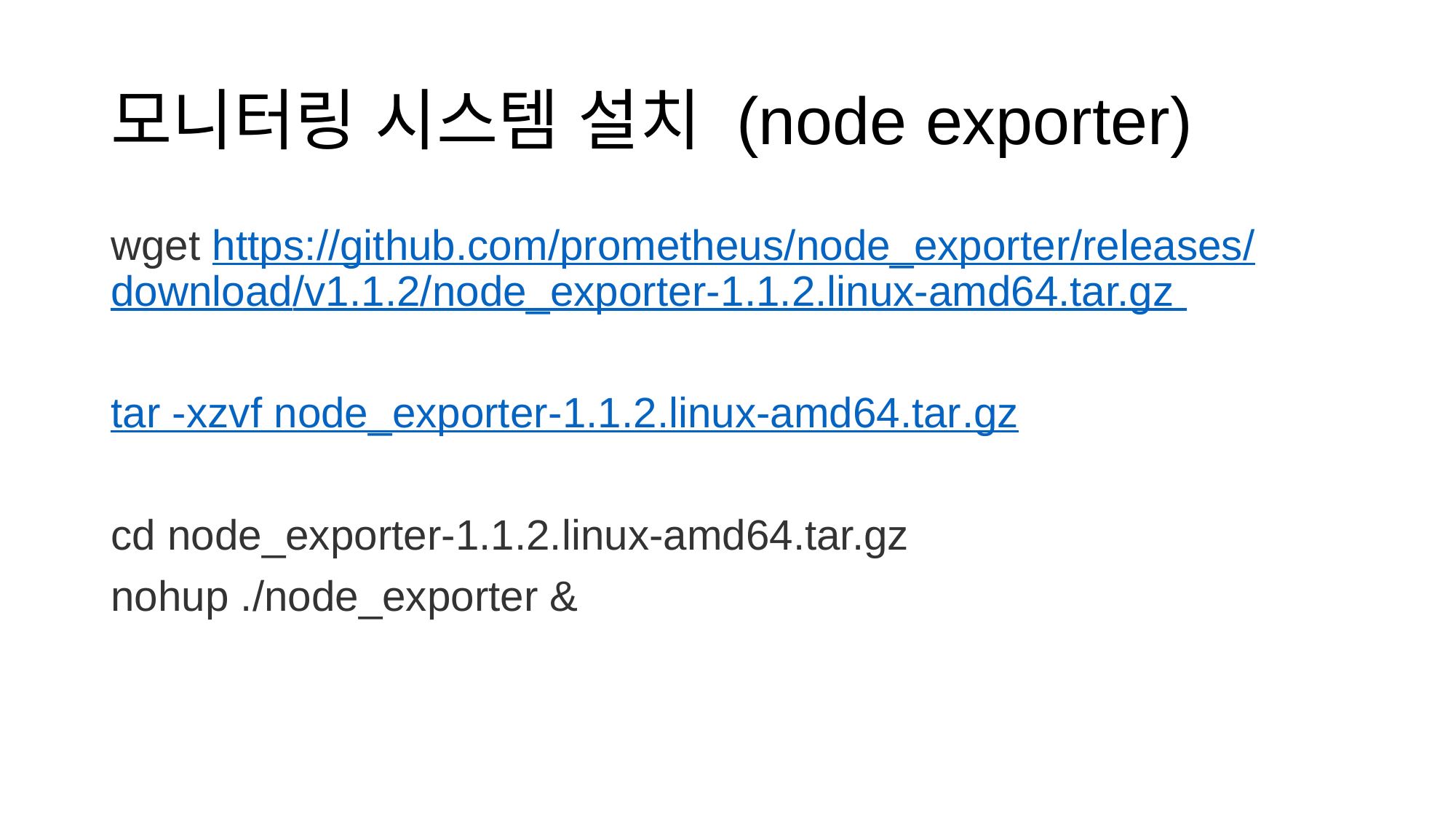

# 모니터링 시스템 설치 (node exporter)
wget https://github.com/prometheus/node_exporter/releases/download/v1.1.2/node_exporter-1.1.2.linux-amd64.tar.gz

tar -xzvf node_exporter-1.1.2.linux-amd64.tar.gz

cd node_exporter-1.1.2.linux-amd64.tar.gz
nohup ./node_exporter &